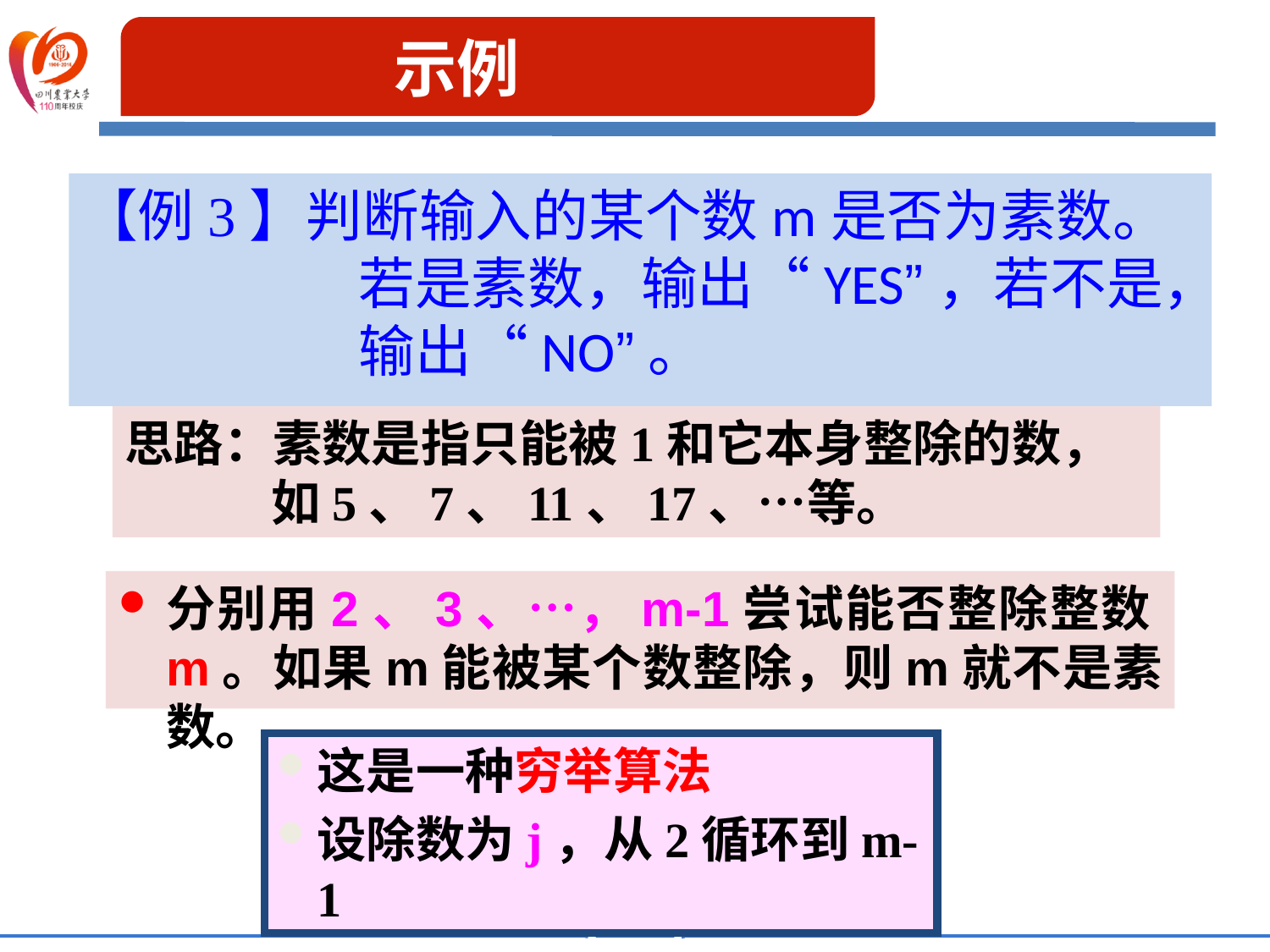

示例
【例3】判断输入的某个数m是否为素数。若是素数，输出“YES”，若不是，输出“NO”。
思路：素数是指只能被1和它本身整除的数，如5、7、11、17、…等。
分别用2、3、…，m-1尝试能否整除整数m。如果m能被某个数整除，则m就不是素数。

这是一种穷举算法
设除数为j，从2循环到m-1